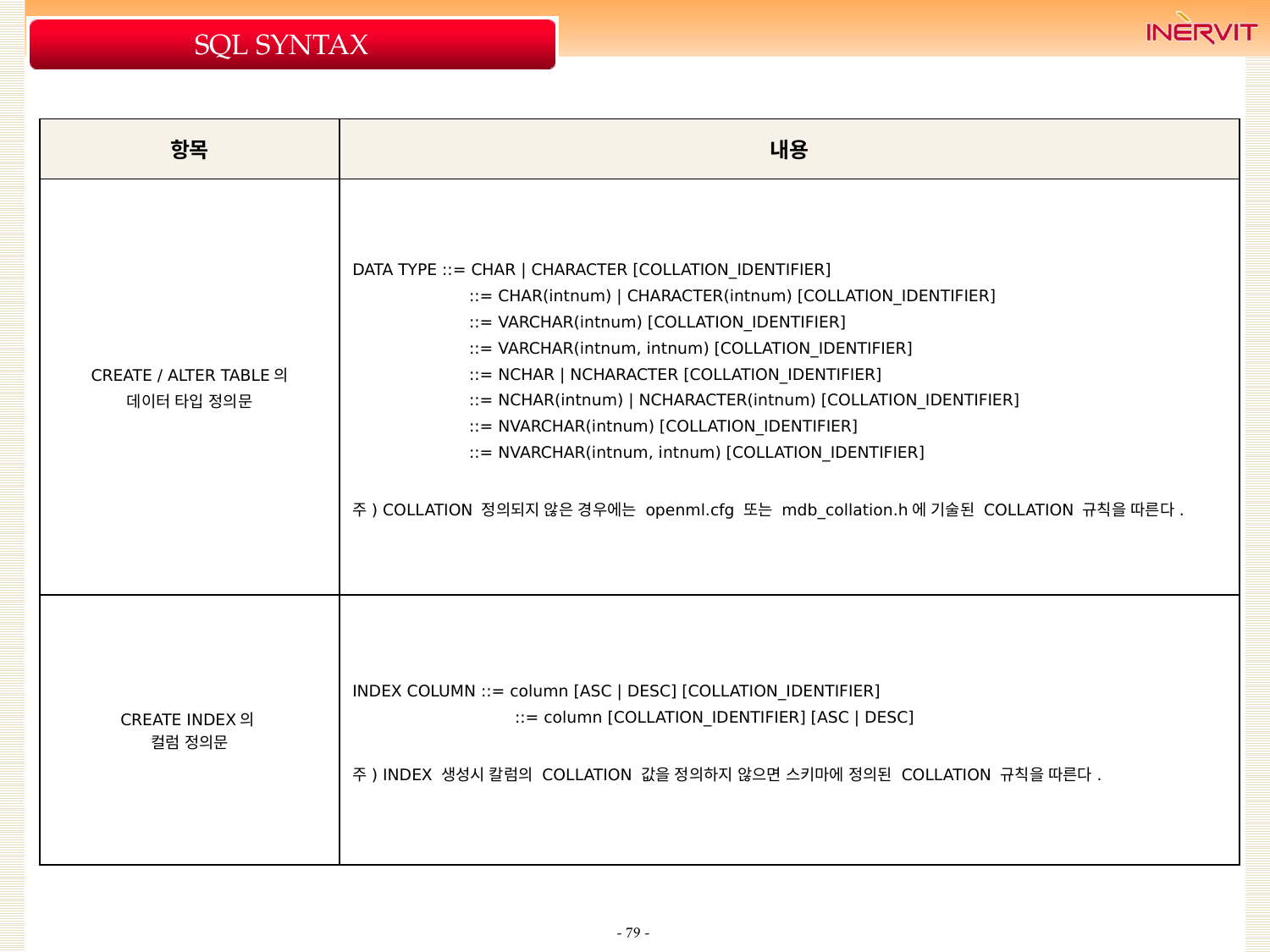

# SQL SYNTAX
| 항목 | 내용 |
| --- | --- |
| CREATE / ALTER TABLE의 데이터 타입 정의문 | DATA TYPE ::= CHAR | CHARACTER [COLLATION\_IDENTIFIER] ::= CHAR(intnum) | CHARACTER(intnum) [COLLATION\_IDENTIFIER] ::= VARCHAR(intnum) [COLLATION\_IDENTIFIER] ::= VARCHAR(intnum, intnum) [COLLATION\_IDENTIFIER] ::= NCHAR | NCHARACTER [COLLATION\_IDENTIFIER] ::= NCHAR(intnum) | NCHARACTER(intnum) [COLLATION\_IDENTIFIER] ::= NVARCHAR(intnum) [COLLATION\_IDENTIFIER] ::= NVARCHAR(intnum, intnum) [COLLATION\_IDENTIFIER] 주) COLLATION 정의되지 않은 경우에는 openml.cfg 또는 mdb\_collation.h에 기술된 COLLATION 규칙을 따른다. |
| CREATE INDEX의 컬럼 정의문 | INDEX COLUMN ::= column [ASC | DESC] [COLLATION\_IDENTIFIER] ::= column [COLLATION\_IDENTIFIER] [ASC | DESC] 주) INDEX 생성시 칼럼의 COLLATION 값을 정의하지 않으면 스키마에 정의된 COLLATION 규칙을 따른다. |
- 79 -